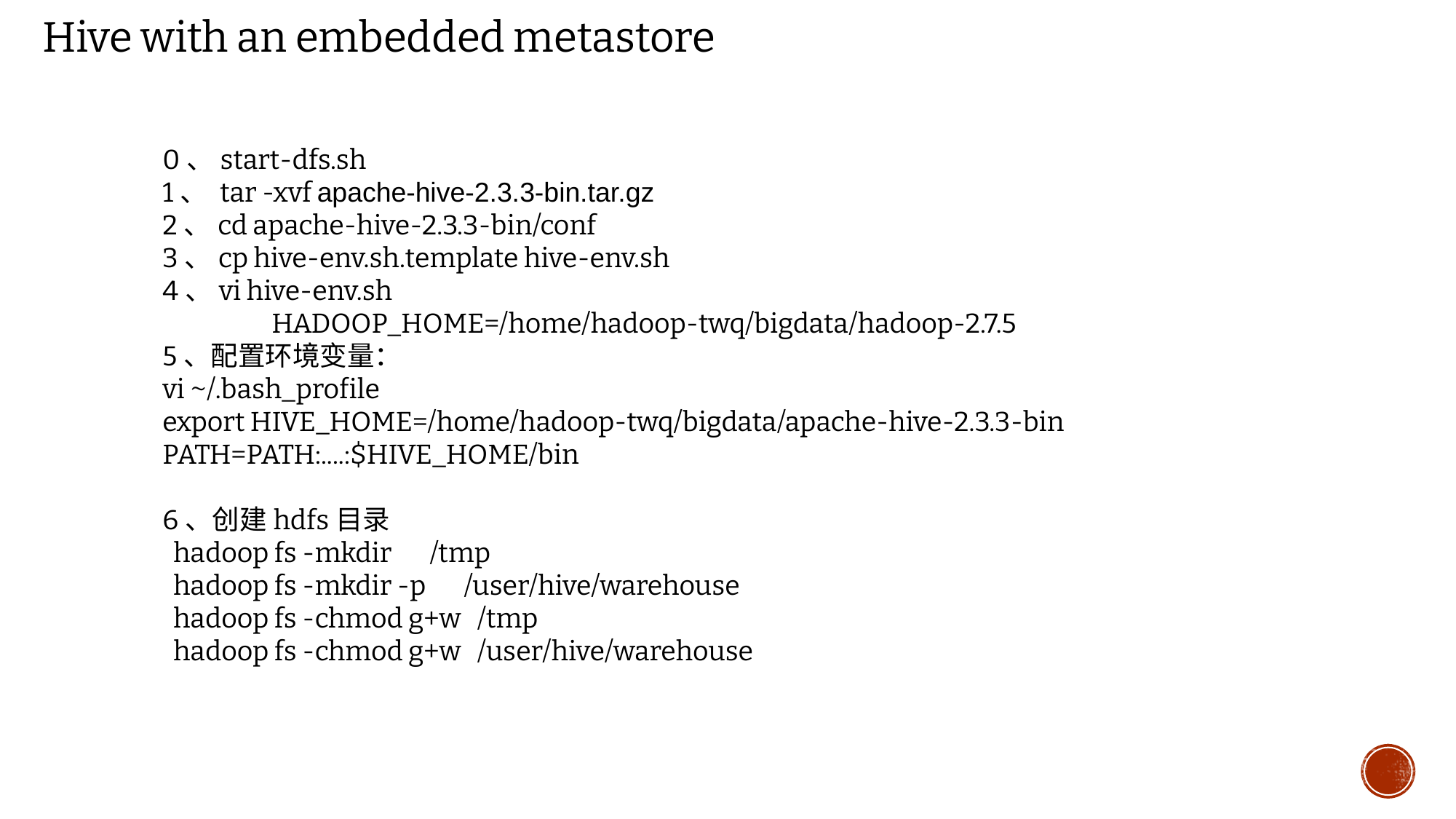

Hive with an embedded metastore
0、start-dfs.sh
1、 tar -xvf apache-hive-2.3.3-bin.tar.gz
2、cd apache-hive-2.3.3-bin/conf
3、cp hive-env.sh.template hive-env.sh
4、vi hive-env.sh
	HADOOP_HOME=/home/hadoop-twq/bigdata/hadoop-2.7.5
5、配置环境变量：
vi ~/.bash_profile
export HIVE_HOME=/home/hadoop-twq/bigdata/apache-hive-2.3.3-bin
PATH=PATH:....:$HIVE_HOME/bin

6、创建hdfs目录
  hadoop fs -mkdir       /tmp
  hadoop fs -mkdir -p       /user/hive/warehouse
  hadoop fs -chmod g+w   /tmp
  hadoop fs -chmod g+w   /user/hive/warehouse